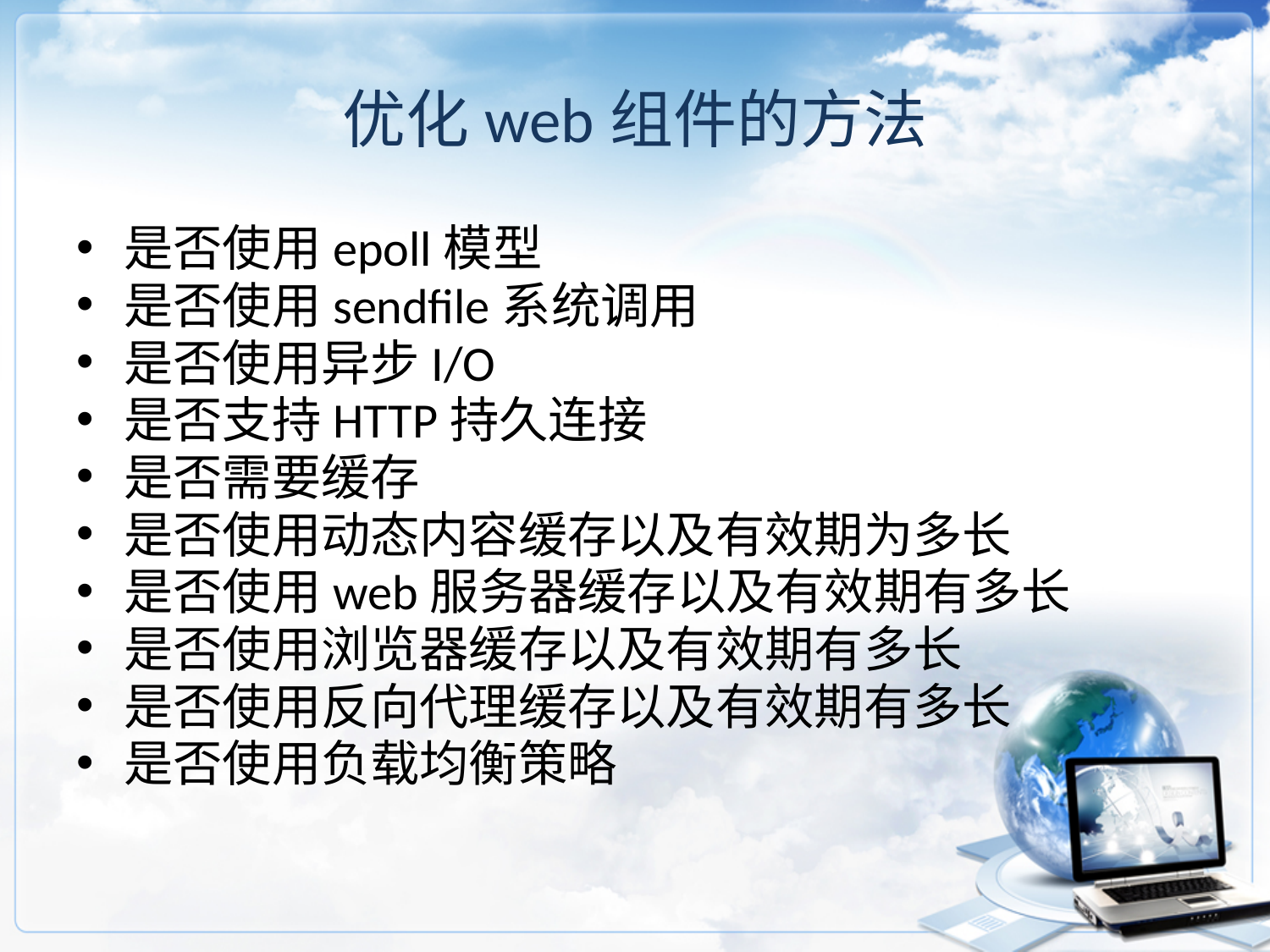

# 优化web组件的方法
是否使用epoll模型
是否使用sendfile系统调用
是否使用异步I/O
是否支持HTTP持久连接
是否需要缓存
是否使用动态内容缓存以及有效期为多长
是否使用web服务器缓存以及有效期有多长
是否使用浏览器缓存以及有效期有多长
是否使用反向代理缓存以及有效期有多长
是否使用负载均衡策略